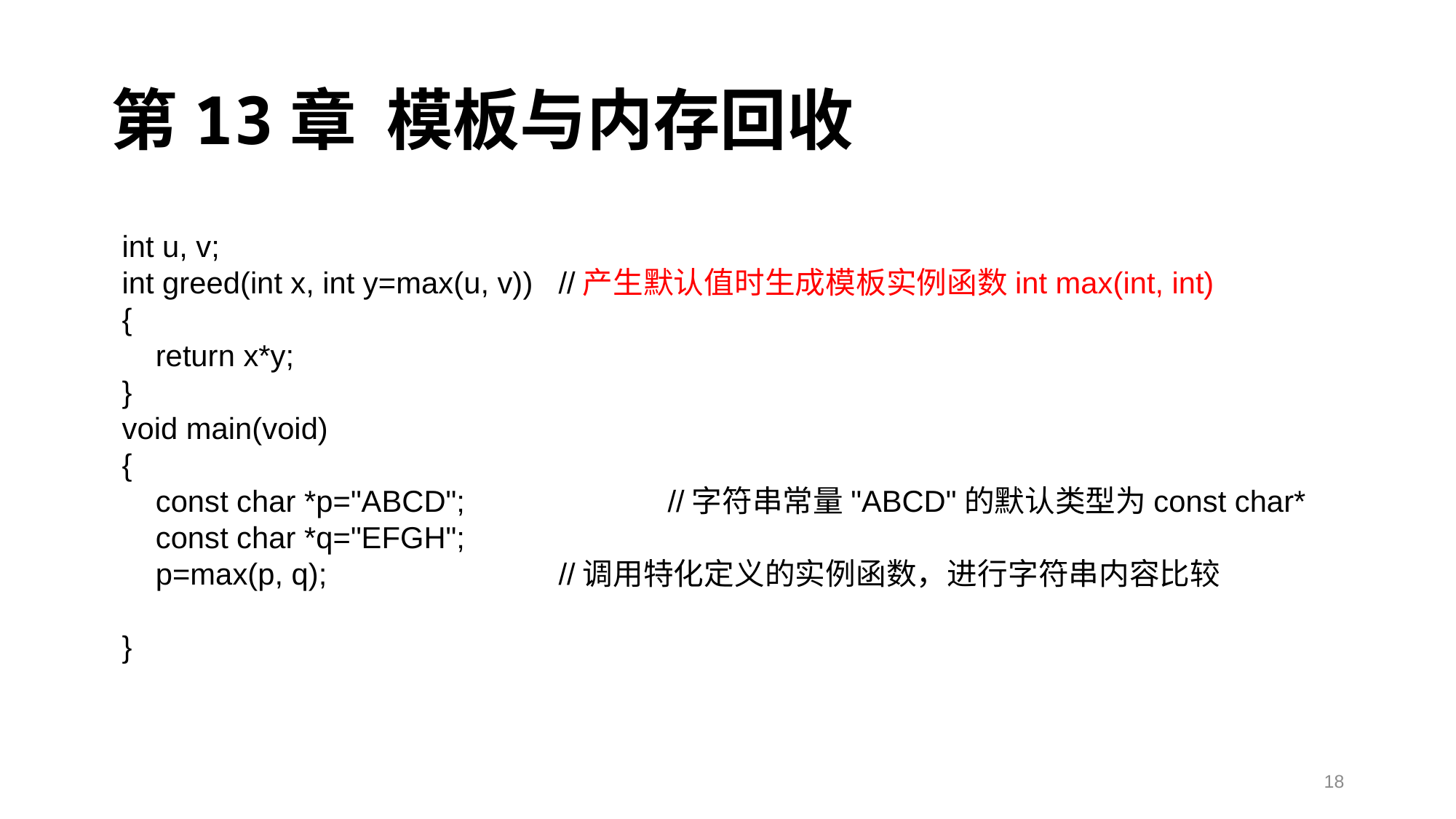

# 第13章  模板与内存回收
int u, v;
int greed(int x, int y=max(u, v))	//产生默认值时生成模板实例函数int max(int, int)
{
    return x*y;
}
void main(void)
{
    const char *p="ABCD";		//字符串常量"ABCD"的默认类型为const char*
    const char *q="EFGH";
    p=max(p, q);			//调用特化定义的实例函数，进行字符串内容比较
}
18